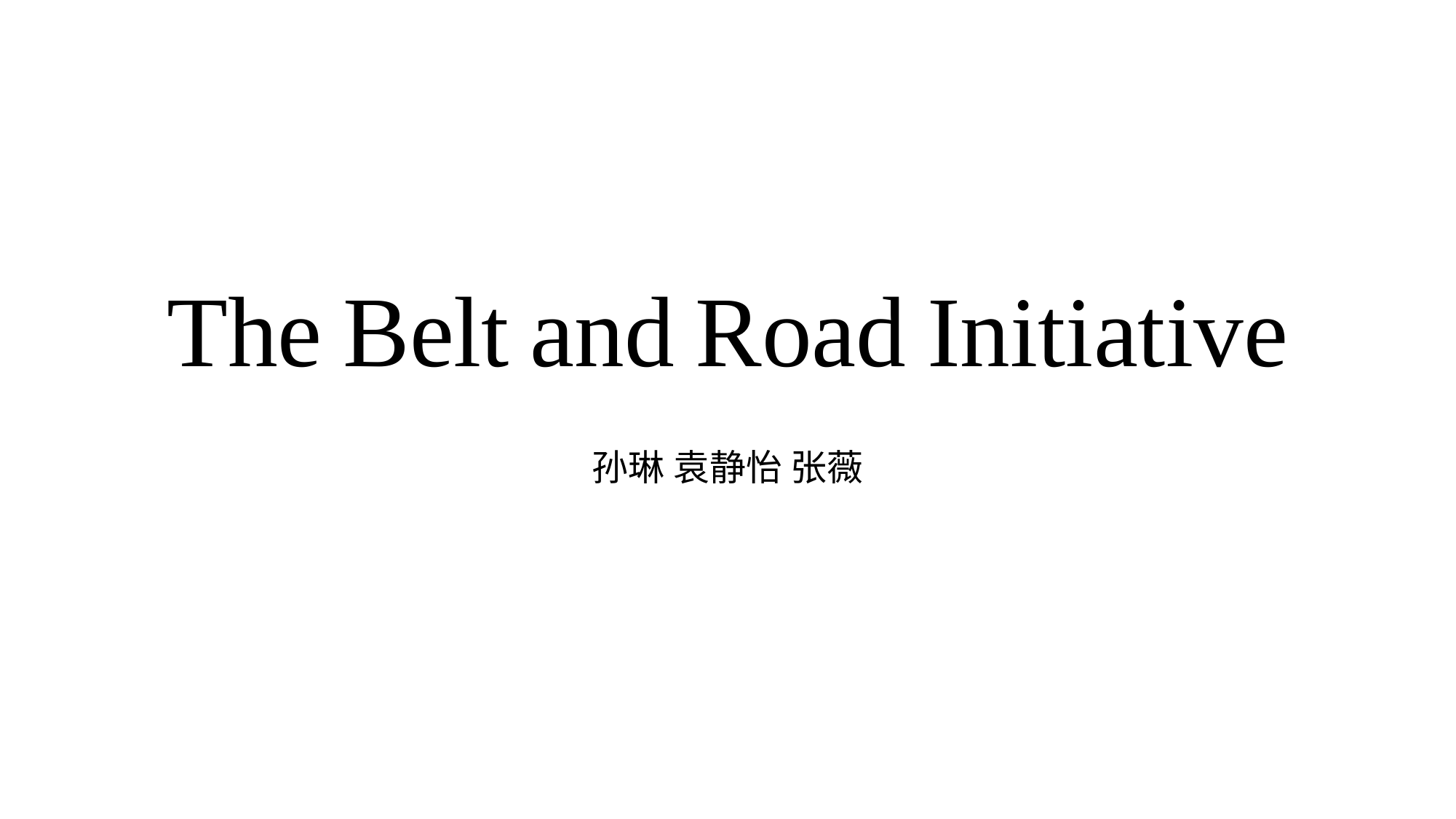

# The Belt and Road Initiative
孙琳 袁静怡 张薇